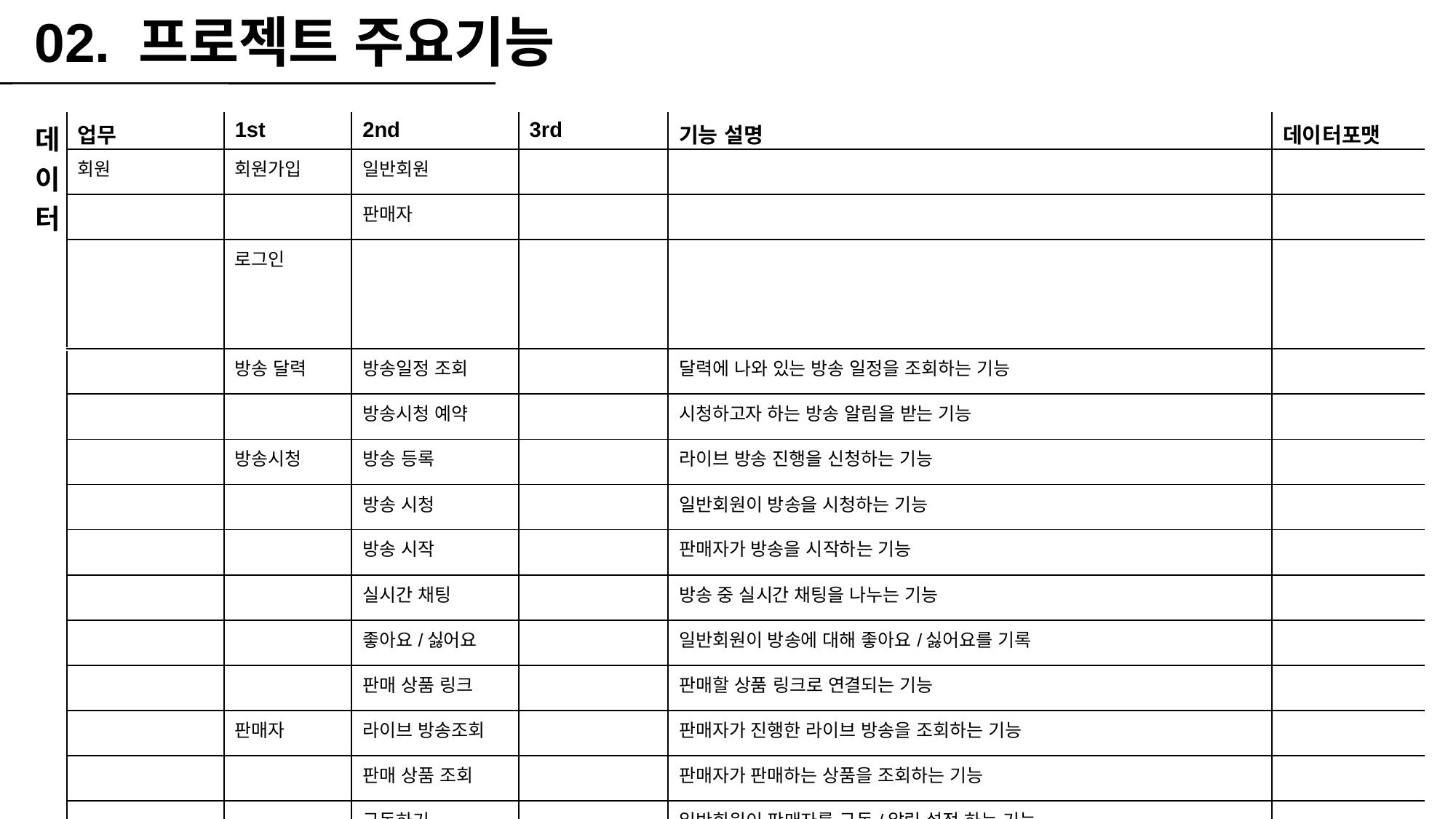

02. 프로젝트 주요기능

| 데이터 | 업무 | 1st | 2nd | 3rd | 기능 설명 | 데이터포맷 |
| --- | --- | --- | --- | --- | --- | --- |
|  | 회원 | 회원가입 | 일반회원 |  |  |  |
|  |  |  | 판매자 |  |  |  |
|  |  | 로그인 |  |  |  |  |
|  |  | 방송 달력 | 방송일정 조회 |  | 달력에 나와 있는 방송 일정을 조회하는 기능 |  |
|  |  |  | 방송시청 예약 |  | 시청하고자 하는 방송 알림을 받는 기능 |  |
|  |  | 방송시청 | 방송 등록 |  | 라이브 방송 진행을 신청하는 기능 |  |
|  |  |  | 방송 시청 |  | 일반회원이 방송을 시청하는 기능 |  |
|  |  |  | 방송 시작 |  | 판매자가 방송을 시작하는 기능 |  |
|  |  |  | 실시간 채팅 |  | 방송 중 실시간 채팅을 나누는 기능 |  |
|  |  |  | 좋아요/싫어요 |  | 일반회원이 방송에 대해 좋아요/싫어요를 기록 |  |
|  |  |  | 판매 상품 링크 |  | 판매할 상품 링크로 연결되는 기능 |  |
|  |  | 판매자 | 라이브 방송조회 |  | 판매자가 진행한 라이브 방송을 조회하는 기능 |  |
|  |  |  | 판매 상품 조회 |  | 판매자가 판매하는 상품을 조회하는 기능 |  |
|  |  |  | 구독하기 |  | 일반회원이 판매자를 구독/알림 설정 하는 기능 |  |